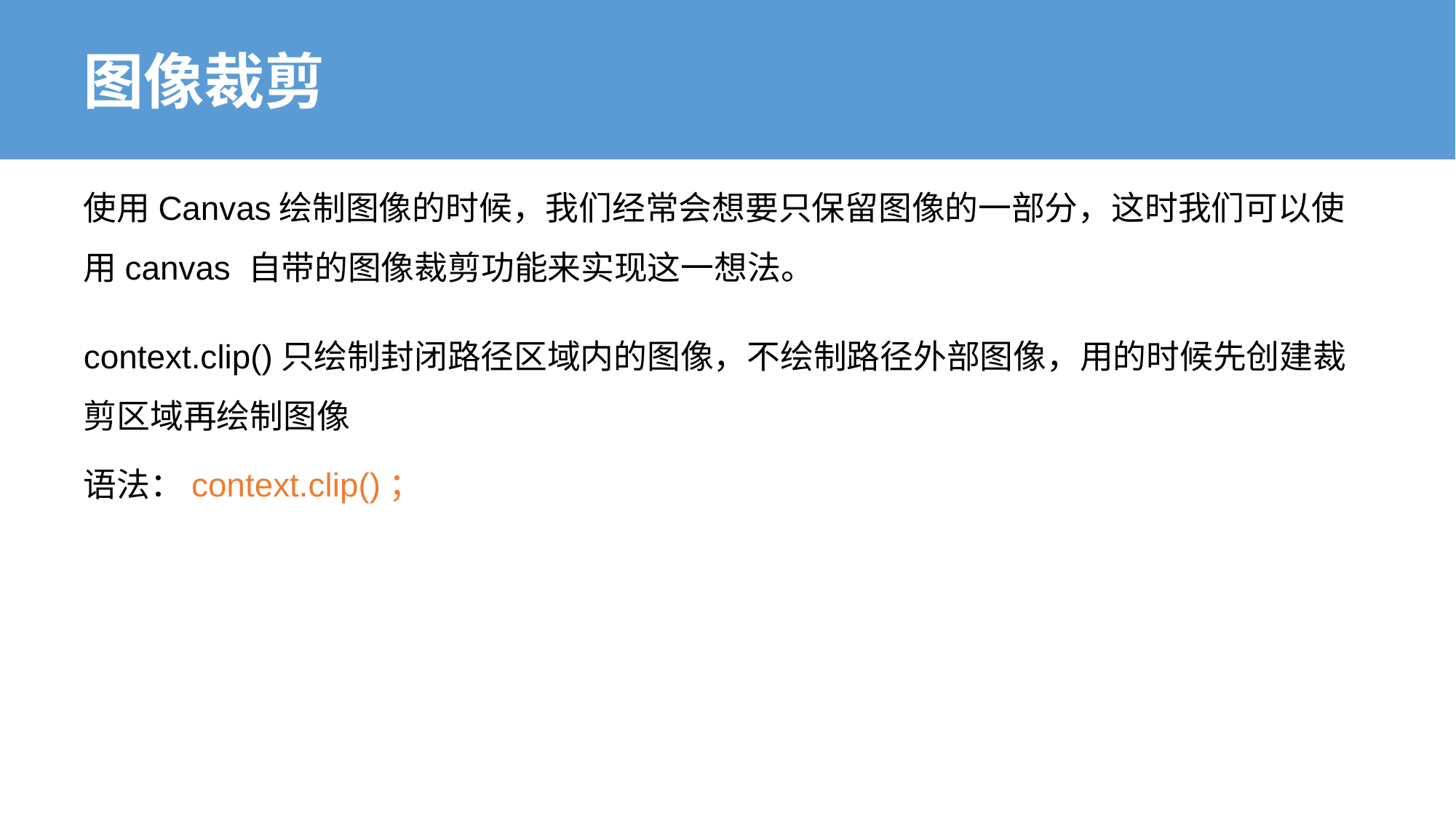

# 图像裁剪
使用Canvas绘制图像的时候，我们经常会想要只保留图像的一部分，这时我们可以使用canvas 自带的图像裁剪功能来实现这一想法。
context.clip()只绘制封闭路径区域内的图像，不绘制路径外部图像，用的时候先创建裁剪区域再绘制图像
语法：context.clip()；